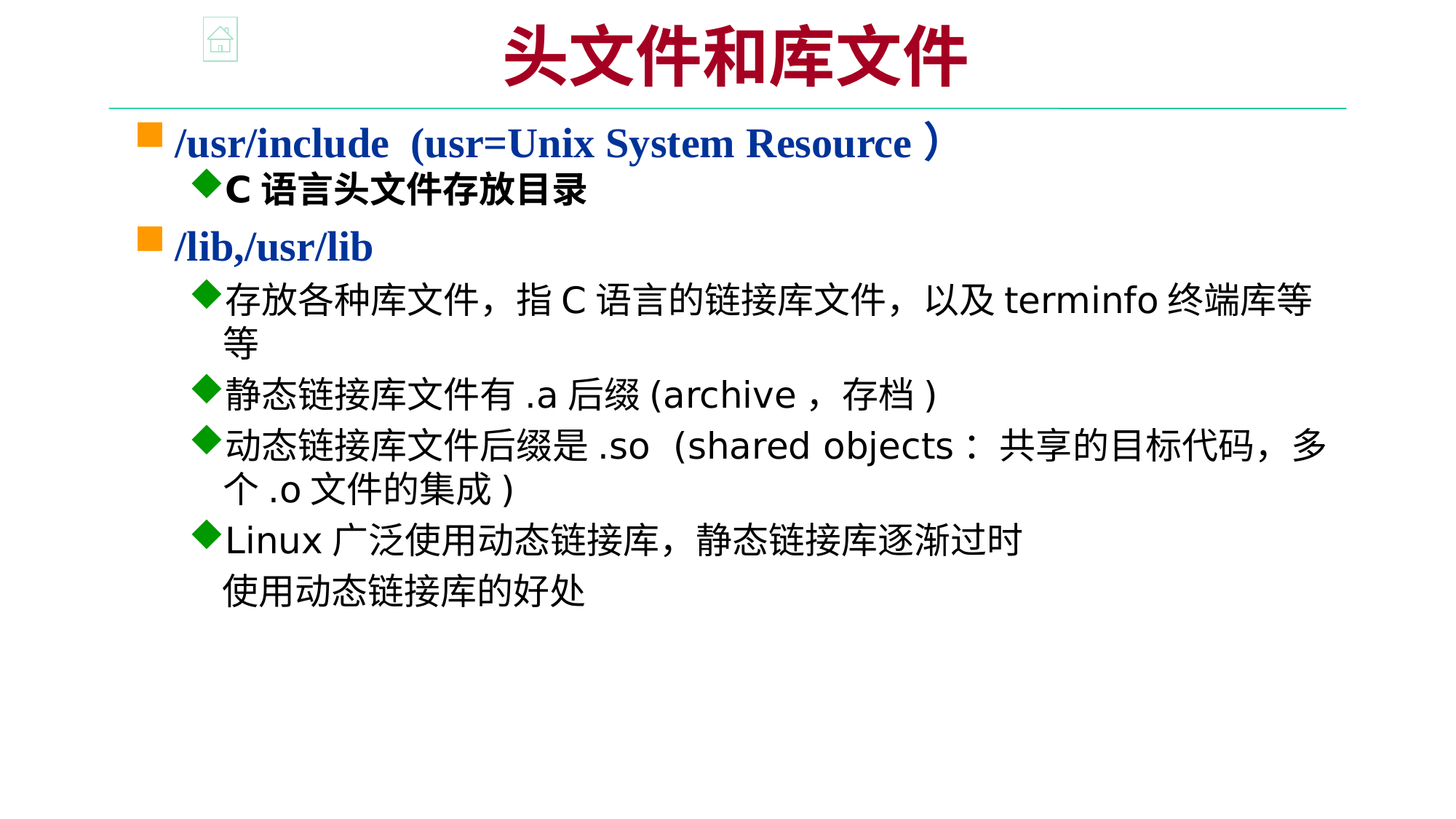

头文件和库文件

/usr/include  (usr=Unix System Resource）
C语言头文件存放目录
/lib,/usr/lib
存放各种库文件，指C语言的链接库文件，以及terminfo终端库等等
静态链接库文件有.a后缀(archive，存档)
动态链接库文件后缀是.so  (shared objects：共享的目标代码，多个.o文件的集成)
Linux广泛使用动态链接库，静态链接库逐渐过时
   使用动态链接库的好处